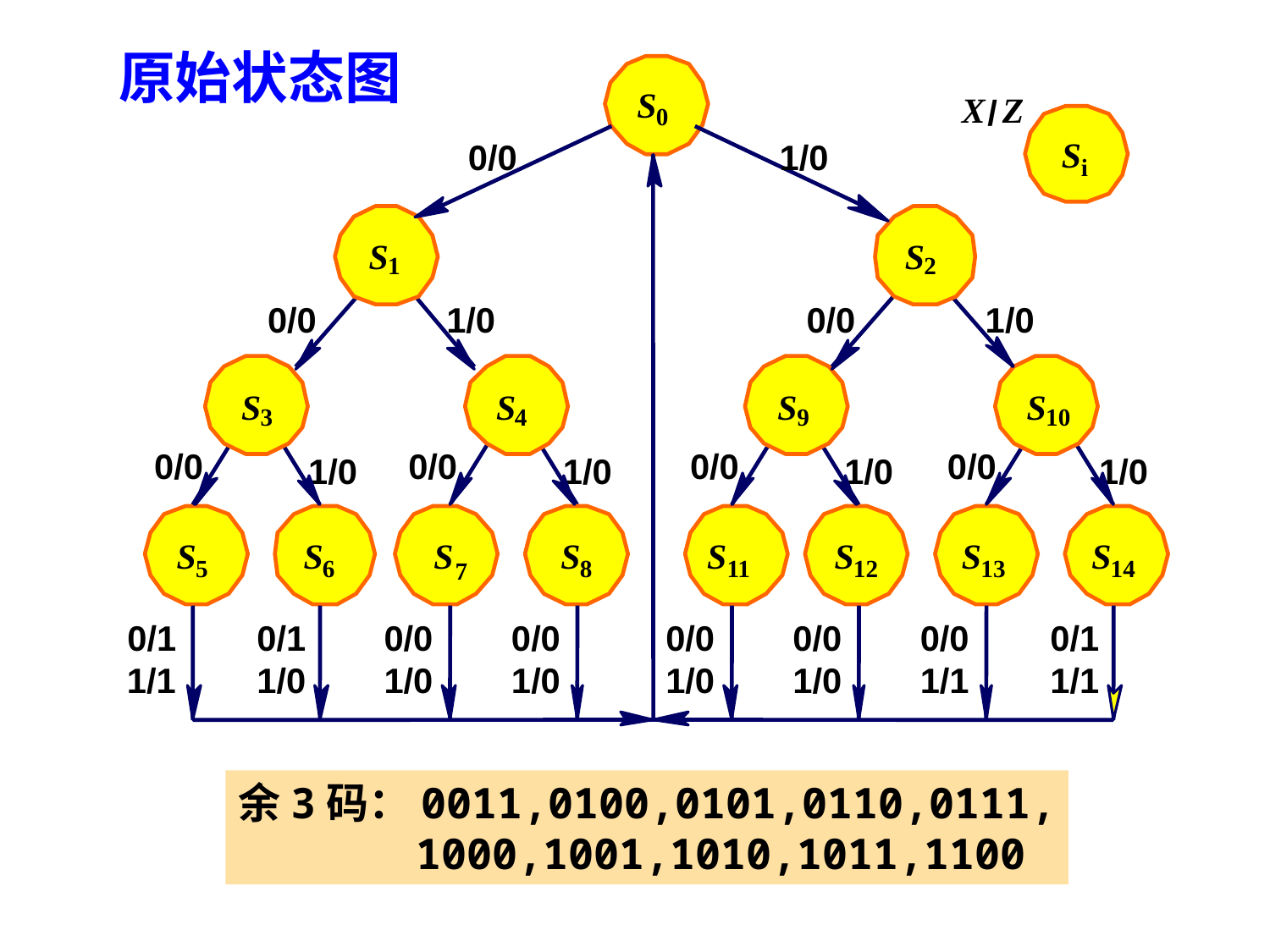

原始状态图

S
X
Z
/
0

S
0/0
1/0
i

S
S
1
2

0/0
1/0
0/0
1/0

S
S
S
S
3
4
9
10
0/0

0/0

0/0

0/0

1/0
1/0
1/0
1/0

S
S
S
S
S
S
S
S
5
6
8
11
12
13
14
7

0/1
0/1
0/0
0/0
0/0
0/0
0/0
0/1
1/1
1/0
1/0
1/0
1/0
1/0
1/1
1/1

余3码：0011,0100,0101,0110,0111,
       1000,1001,1010,1011,1100